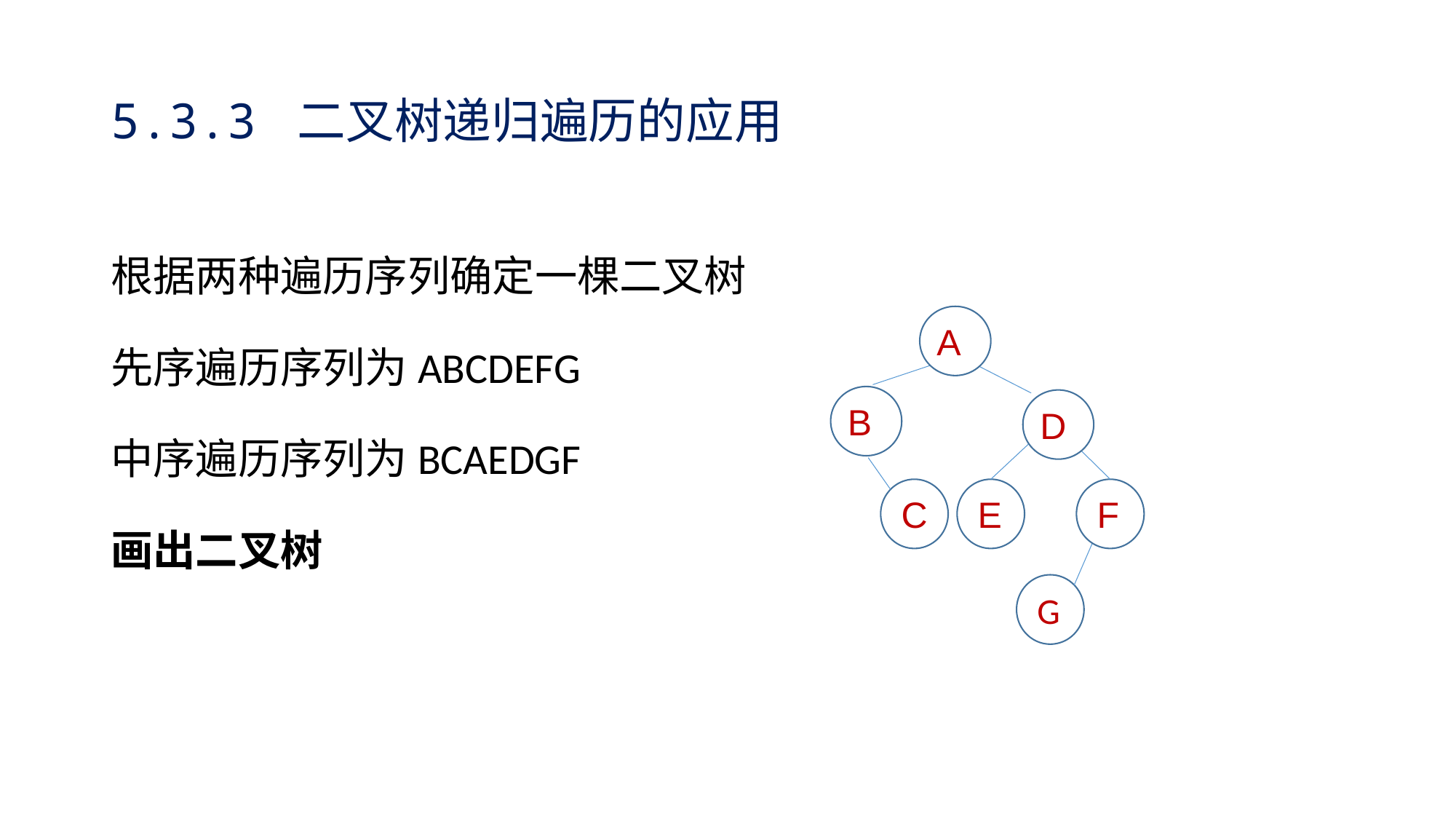

# 5.3.3 二叉树递归遍历的应用
根据两种遍历序列确定一棵二叉树
先序遍历序列为ABCDEFG
中序遍历序列为BCAEDGF
画出二叉树
A
B
D
C
E
F
G